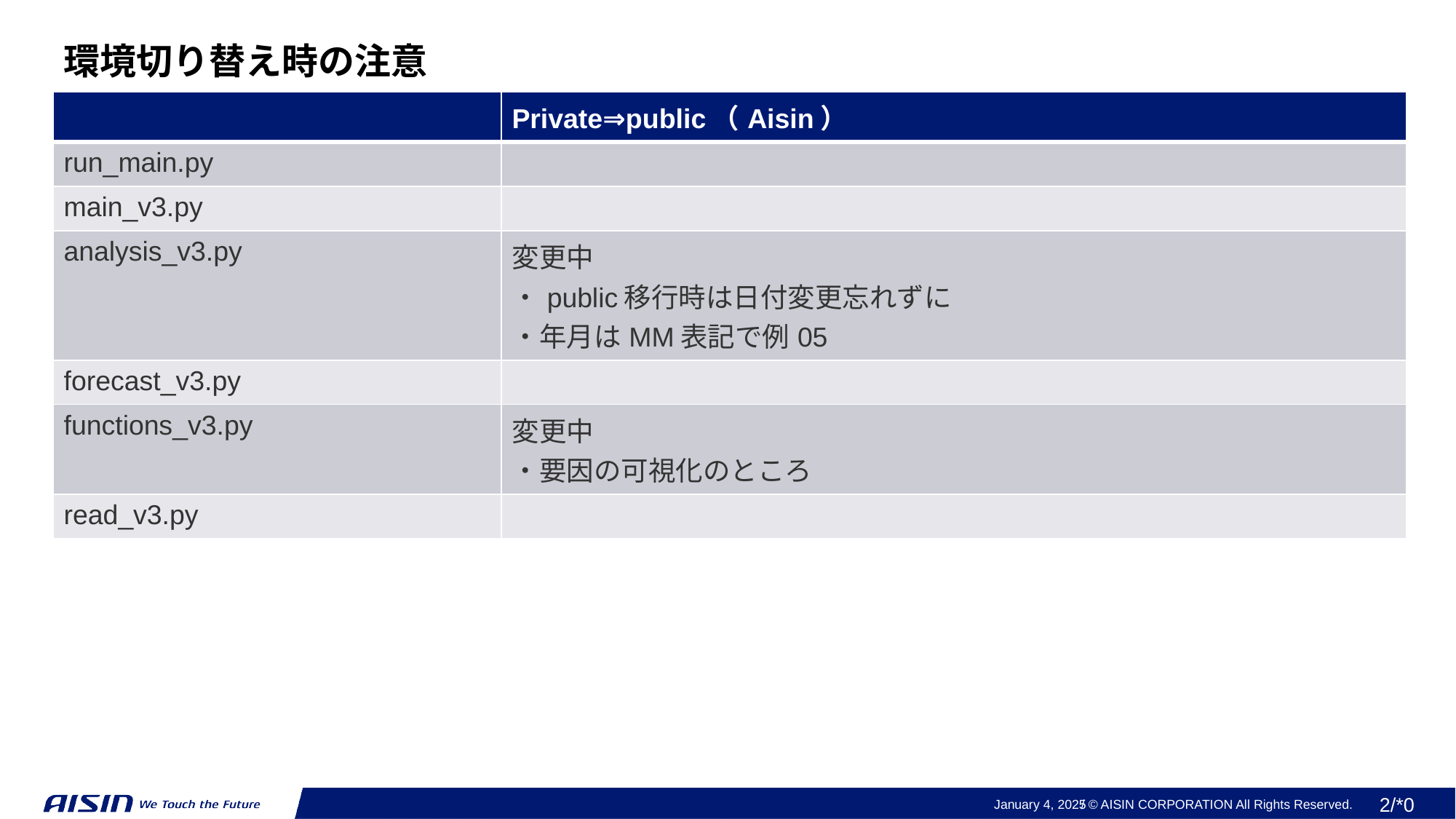

環境切り替え時の注意
|  | Private⇒public（Aisin） |
| --- | --- |
| run\_main.py |  |
| main\_v3.py |  |
| analysis\_v3.py | 変更中 ・public移行時は日付変更忘れずに ・年月はMM表記で例05 |
| forecast\_v3.py |  |
| functions\_v3.py | 変更中 ・要因の可視化のところ |
| read\_v3.py |  |

January 4, 2025